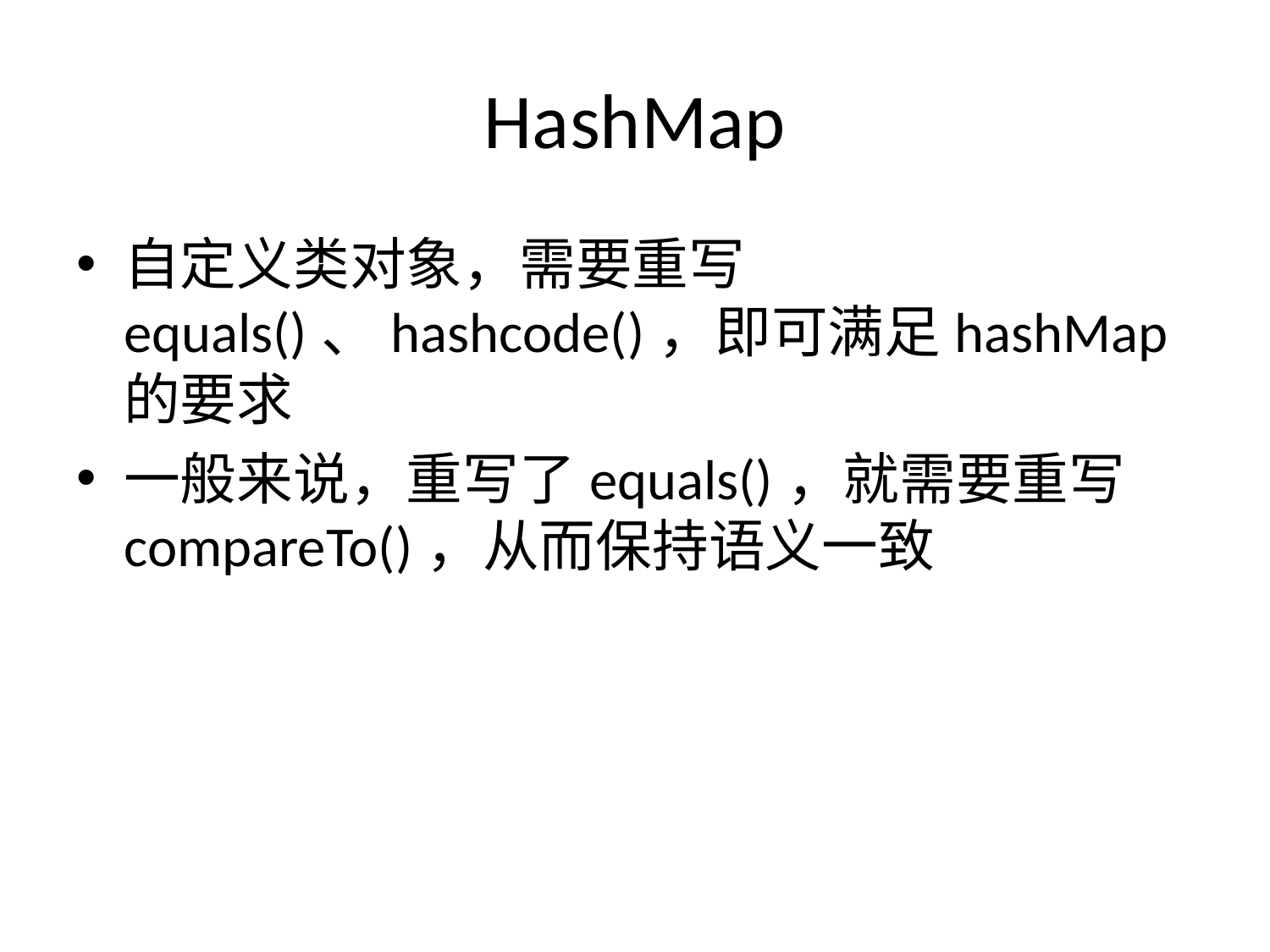

# HashMap
自定义类对象，需要重写equals()、hashcode()，即可满足hashMap的要求
一般来说，重写了equals()，就需要重写compareTo()，从而保持语义一致